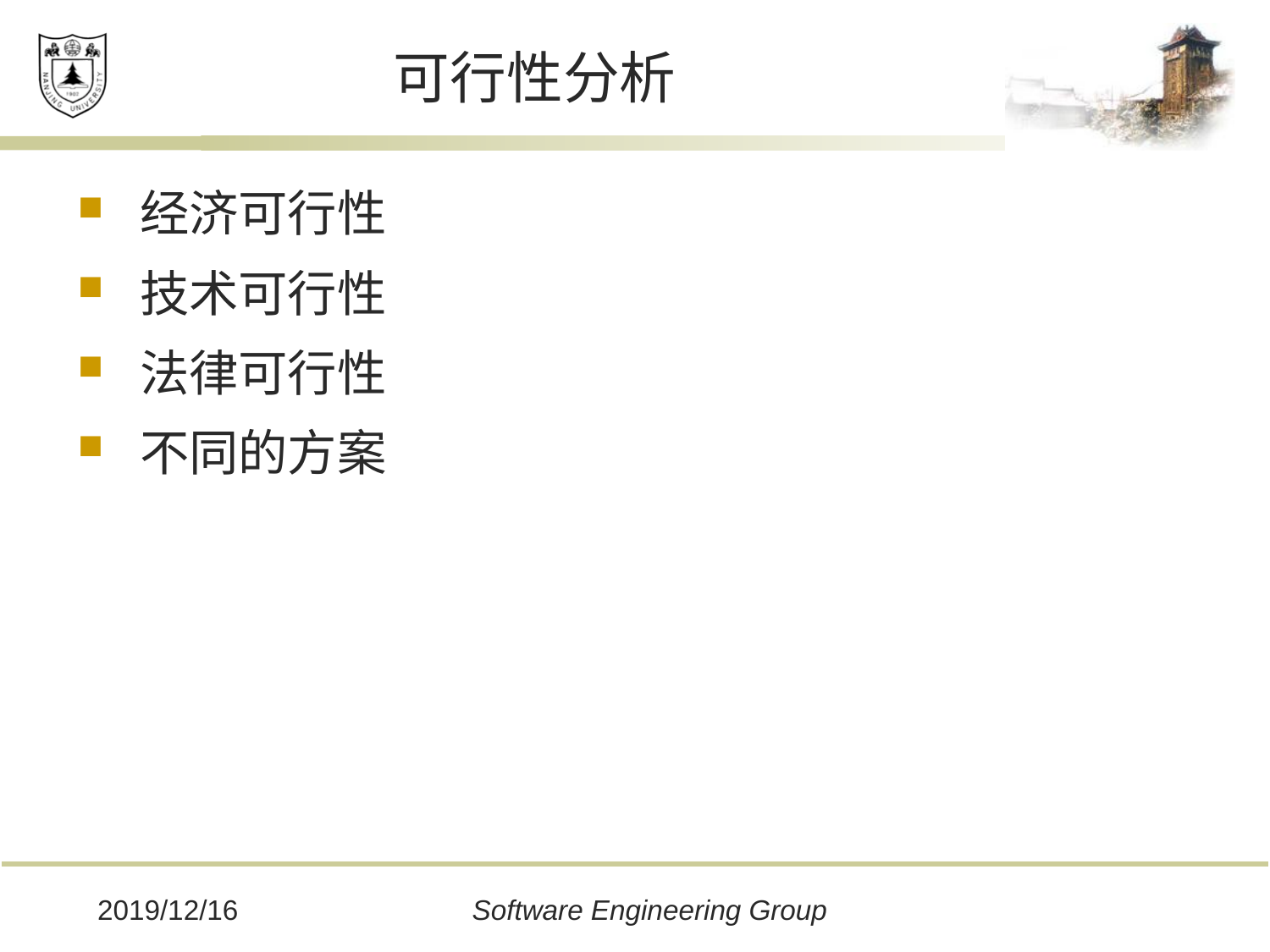

# 可行性分析
经济可行性
技术可行性
法律可行性
不同的方案

2019/12/16
Software Engineering Group